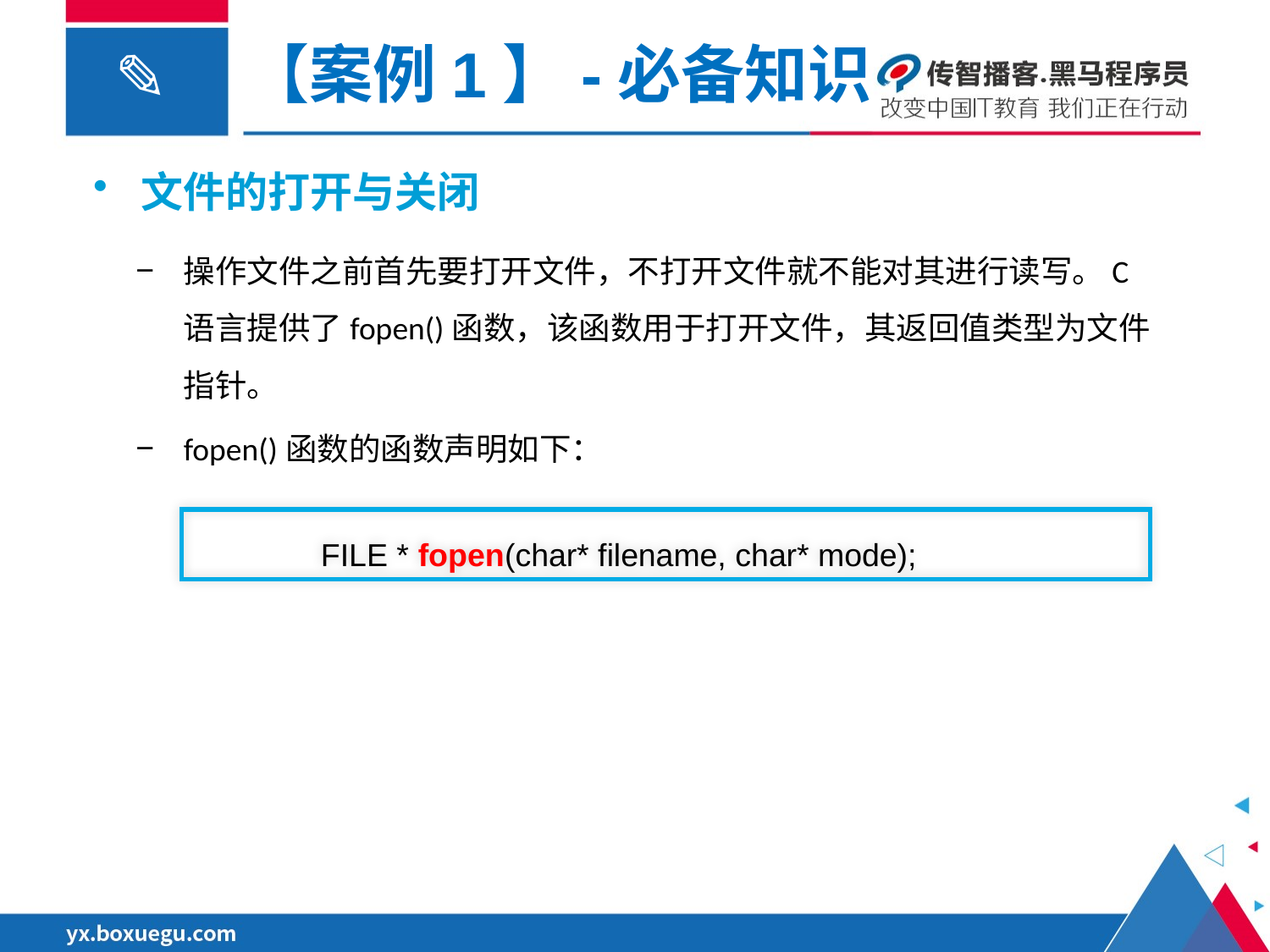

【案例1】-必备知识
文件的打开与关闭
操作文件之前首先要打开文件，不打开文件就不能对其进行读写。C语言提供了fopen()函数，该函数用于打开文件，其返回值类型为文件指针。
fopen()函数的函数声明如下：
	FILE * fopen(char* filename, char* mode);